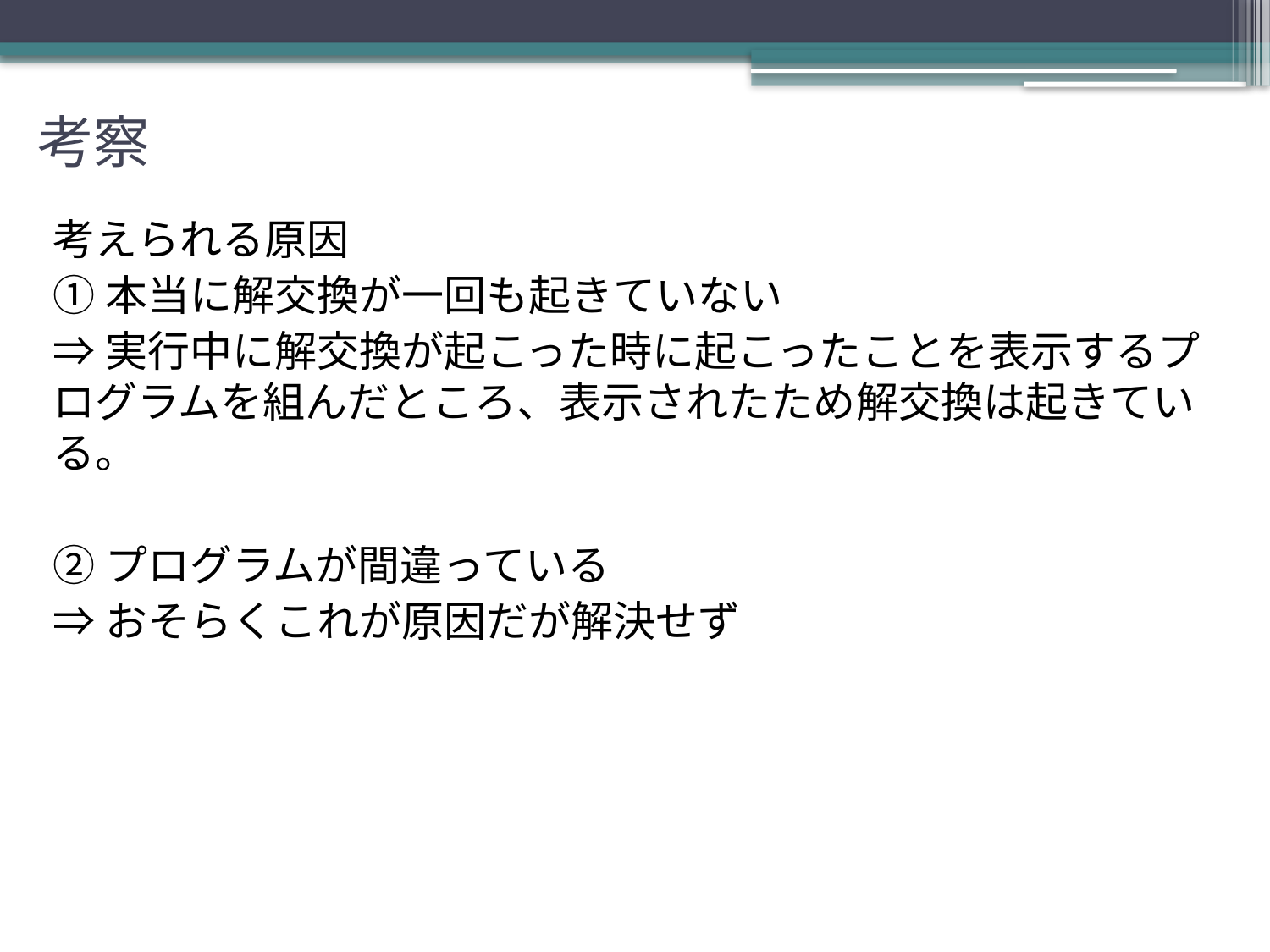

# 考察
考えられる原因
①本当に解交換が一回も起きていない
⇒実行中に解交換が起こった時に起こったことを表示するプログラムを組んだところ、表示されたため解交換は起きている。

②プログラムが間違っている
⇒おそらくこれが原因だが解決せず